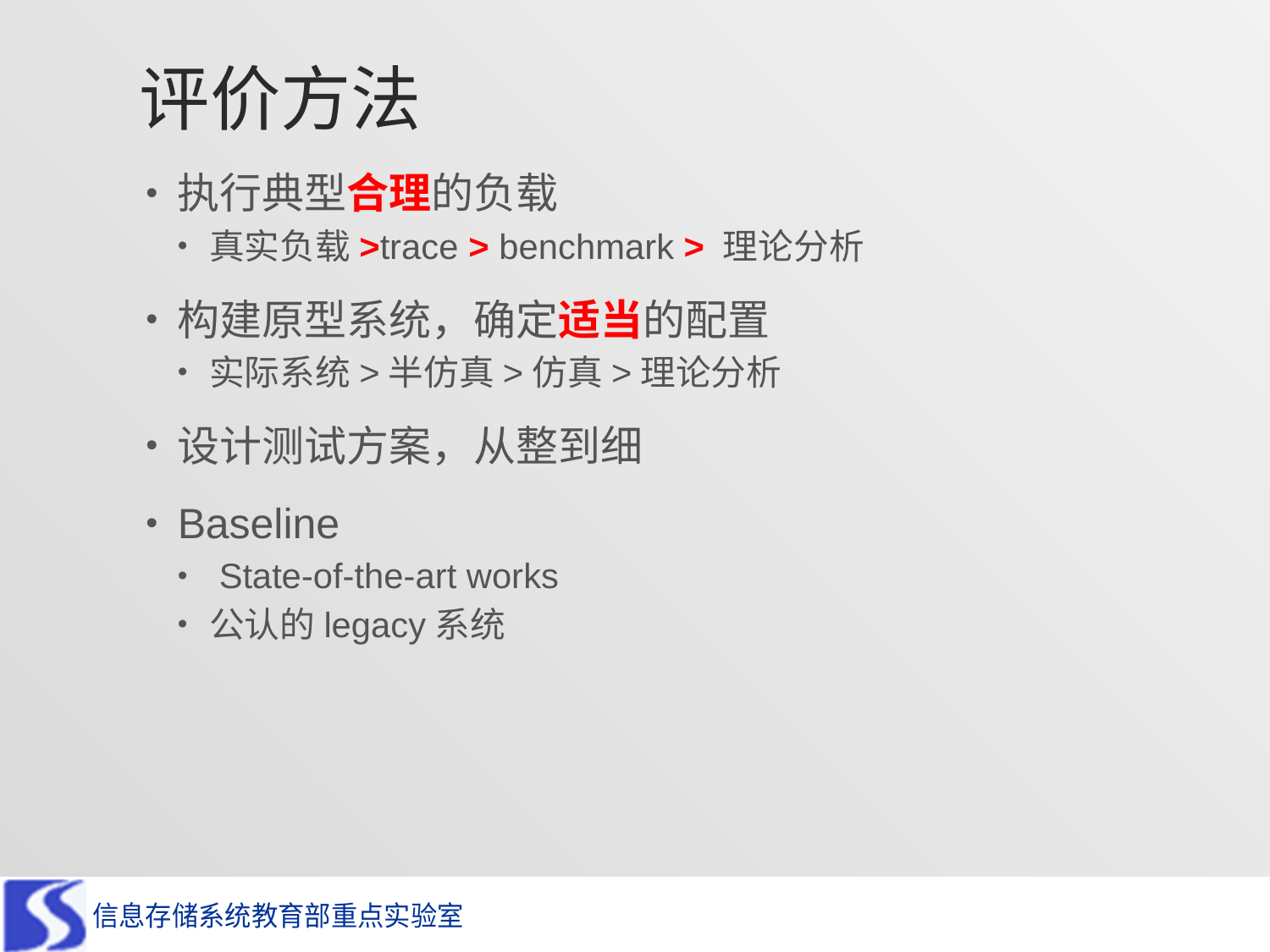

# 评价方法
执行典型合理的负载
真实负载>trace > benchmark > 理论分析
构建原型系统，确定适当的配置
实际系统>半仿真>仿真>理论分析
设计测试方案，从整到细
Baseline
 State-of-the-art works
公认的legacy系统